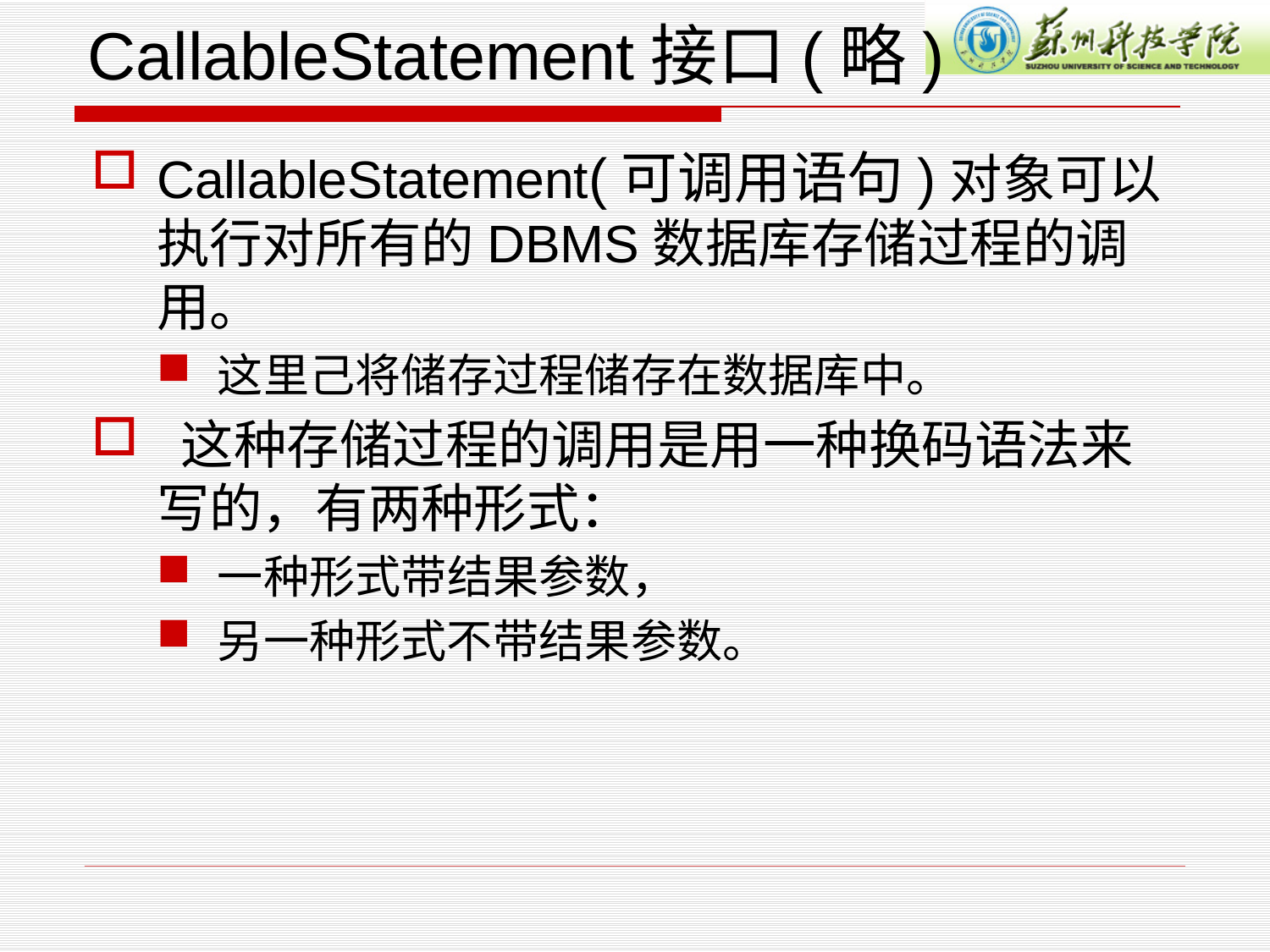

# CallableStatement接口(略)
CallableStatement(可调用语句)对象可以执行对所有的DBMS数据库存储过程的调用。
这里己将储存过程储存在数据库中。
 这种存储过程的调用是用一种换码语法来写的，有两种形式：
一种形式带结果参数，
另一种形式不带结果参数。